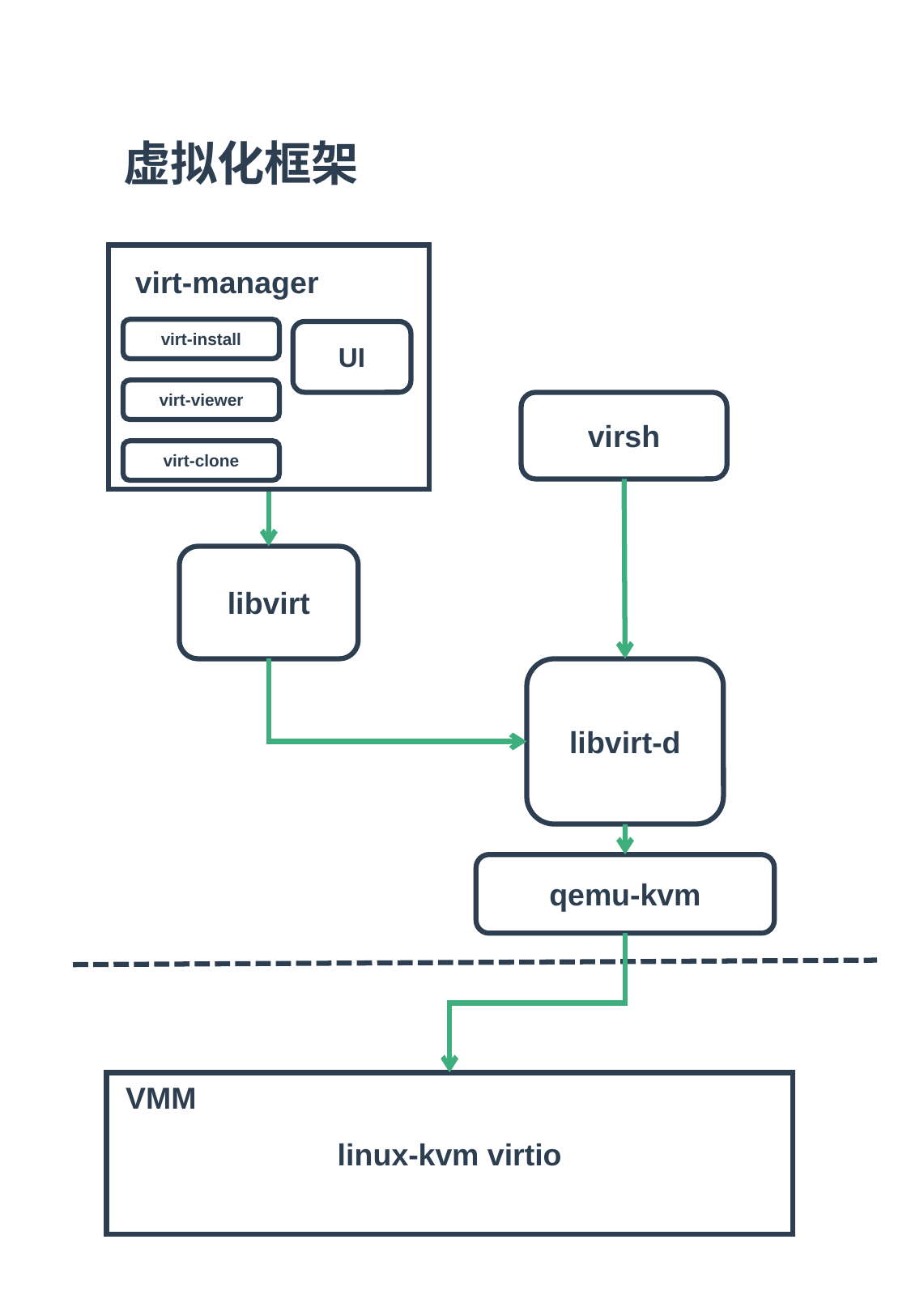

虚拟化框架

virt-manager
virt-install
UI
virt-viewer
virsh
virt-clone
libvirt
libvirt-d
qemu-kvm
linux-kvm virtio
VMM